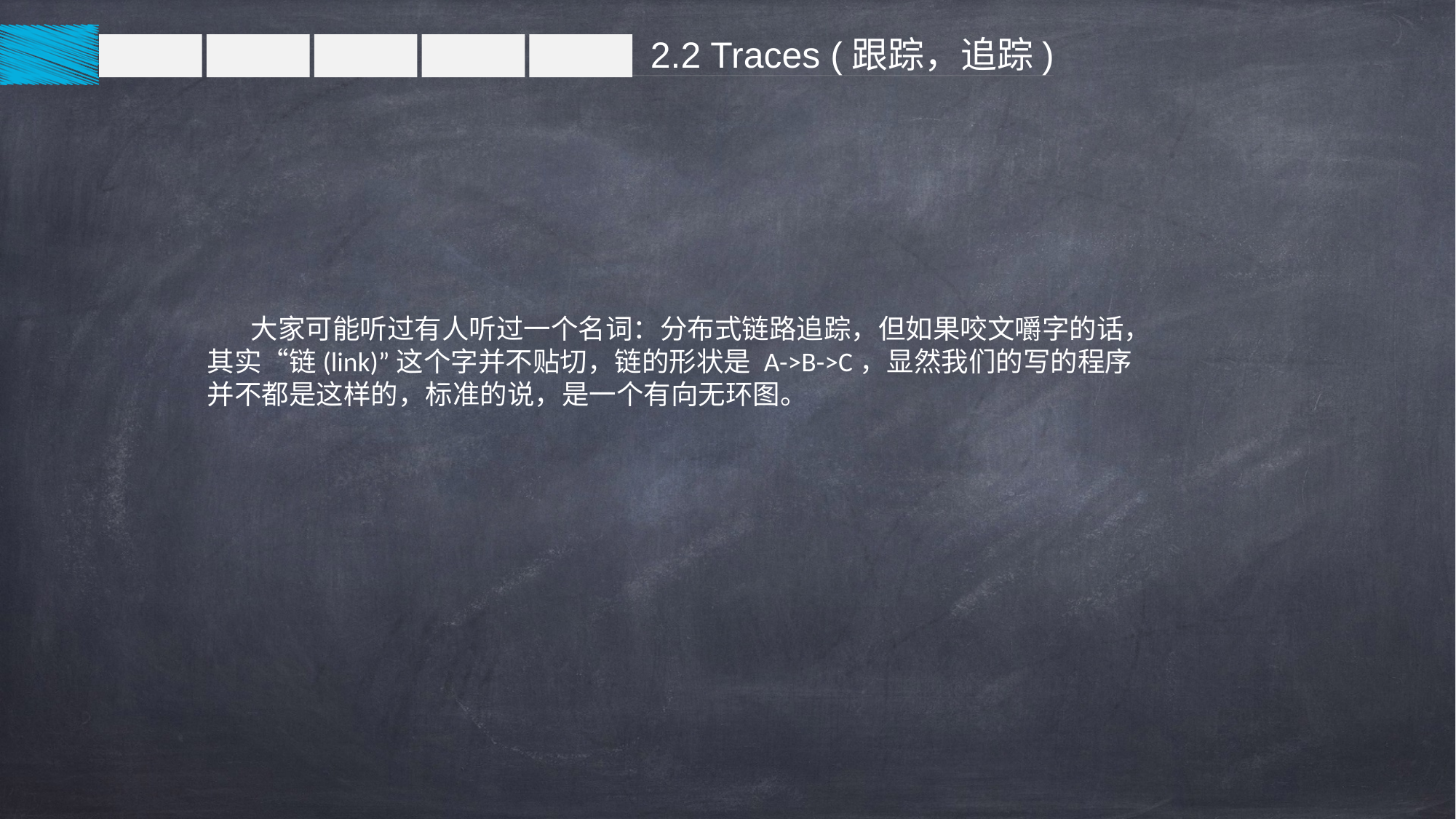

2.2 Traces (跟踪，追踪)

      大家可能听过有人听过一个名词：分布式链路追踪，但如果咬文嚼字的话，其实“链(link)”这个字并不贴切，链的形状是 A->B->C，显然我们的写的程序并不都是这样的，标准的说，是一个有向无环图。